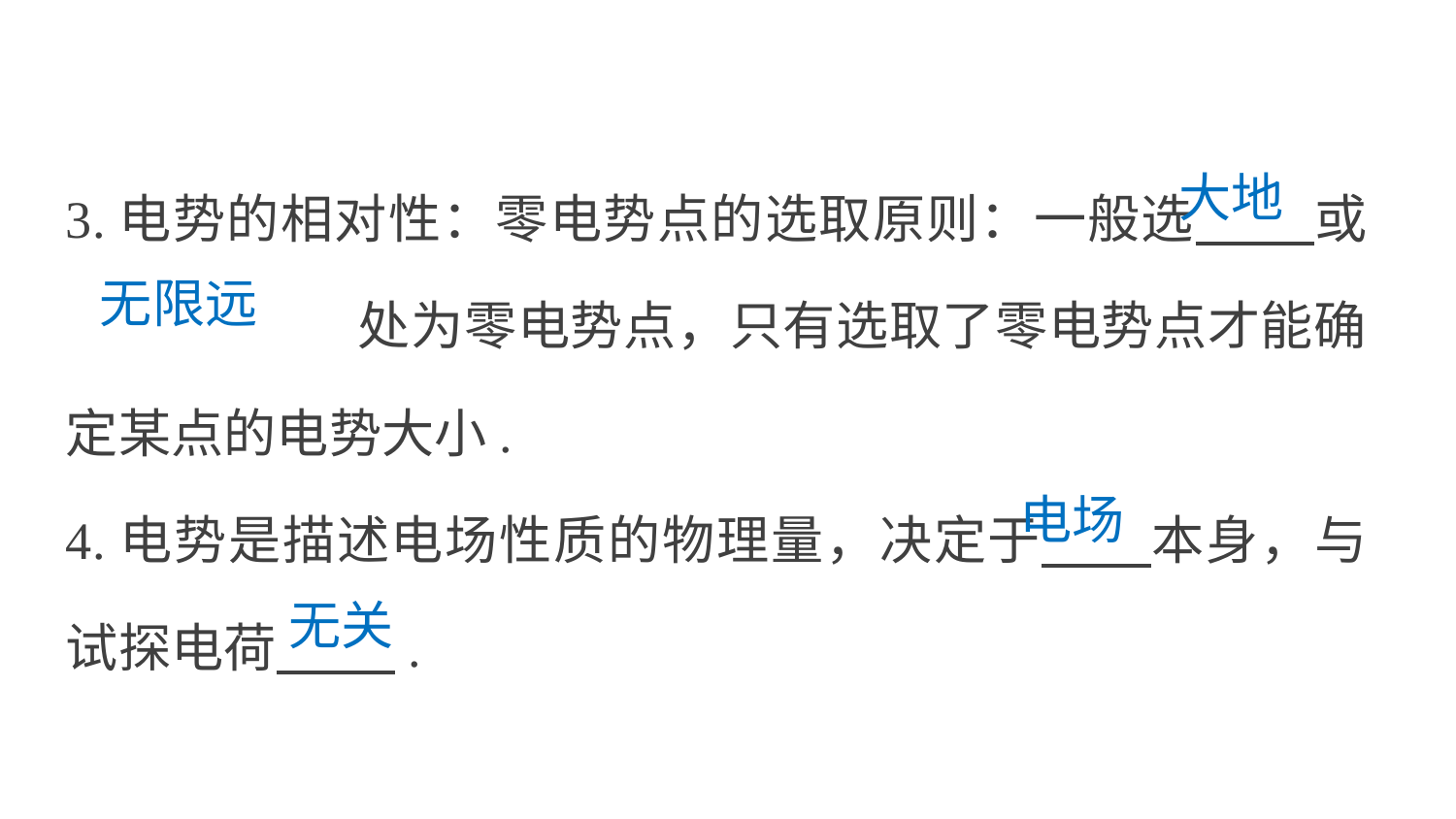

3.电势的相对性：零电势点的选取原则：一般选         或		处为零电势点，只有选取了零电势点才能确定某点的电势大小.
4.电势是描述电场性质的物理量，决定于        本身，与试探电荷          .
大地
无限远
电场
无关